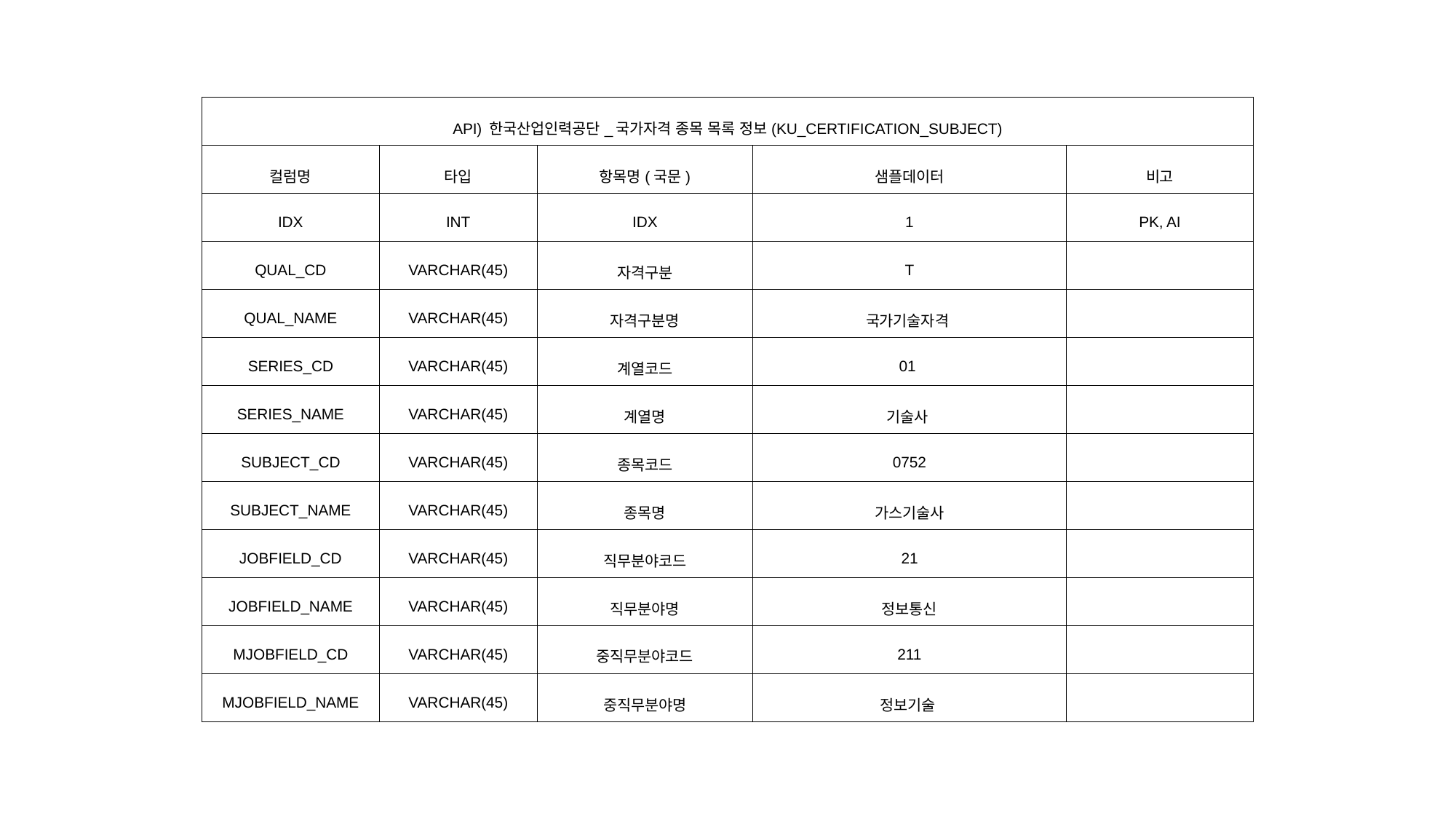

| API) 한국산업인력공단\_국가자격 종목 목록 정보(KU\_CERTIFICATION\_SUBJECT) |  |  |  |  |
| --- | --- | --- | --- | --- |
| 컬럼명 | 타입 | 항목명(국문) | 샘플데이터 | 비고 |
| IDX | INT | IDX | 1 | PK, AI |
| QUAL\_CD | VARCHAR(45) | 자격구분 | T |  |
| QUAL\_NAME | VARCHAR(45) | 자격구분명 | 국가기술자격 |  |
| SERIES\_CD | VARCHAR(45) | 계열코드 | 01 |  |
| SERIES\_NAME | VARCHAR(45) | 계열명 | 기술사 |  |
| SUBJECT\_CD | VARCHAR(45) | 종목코드 | 0752 |  |
| SUBJECT\_NAME | VARCHAR(45) | 종목명 | 가스기술사 |  |
| JOBFIELD\_CD | VARCHAR(45) | 직무분야코드 | 21 |  |
| JOBFIELD\_NAME | VARCHAR(45) | 직무분야명 | 정보통신 |  |
| MJOBFIELD\_CD | VARCHAR(45) | 중직무분야코드 | 211 |  |
| MJOBFIELD\_NAME | VARCHAR(45) | 중직무분야명 | 정보기술 |  |